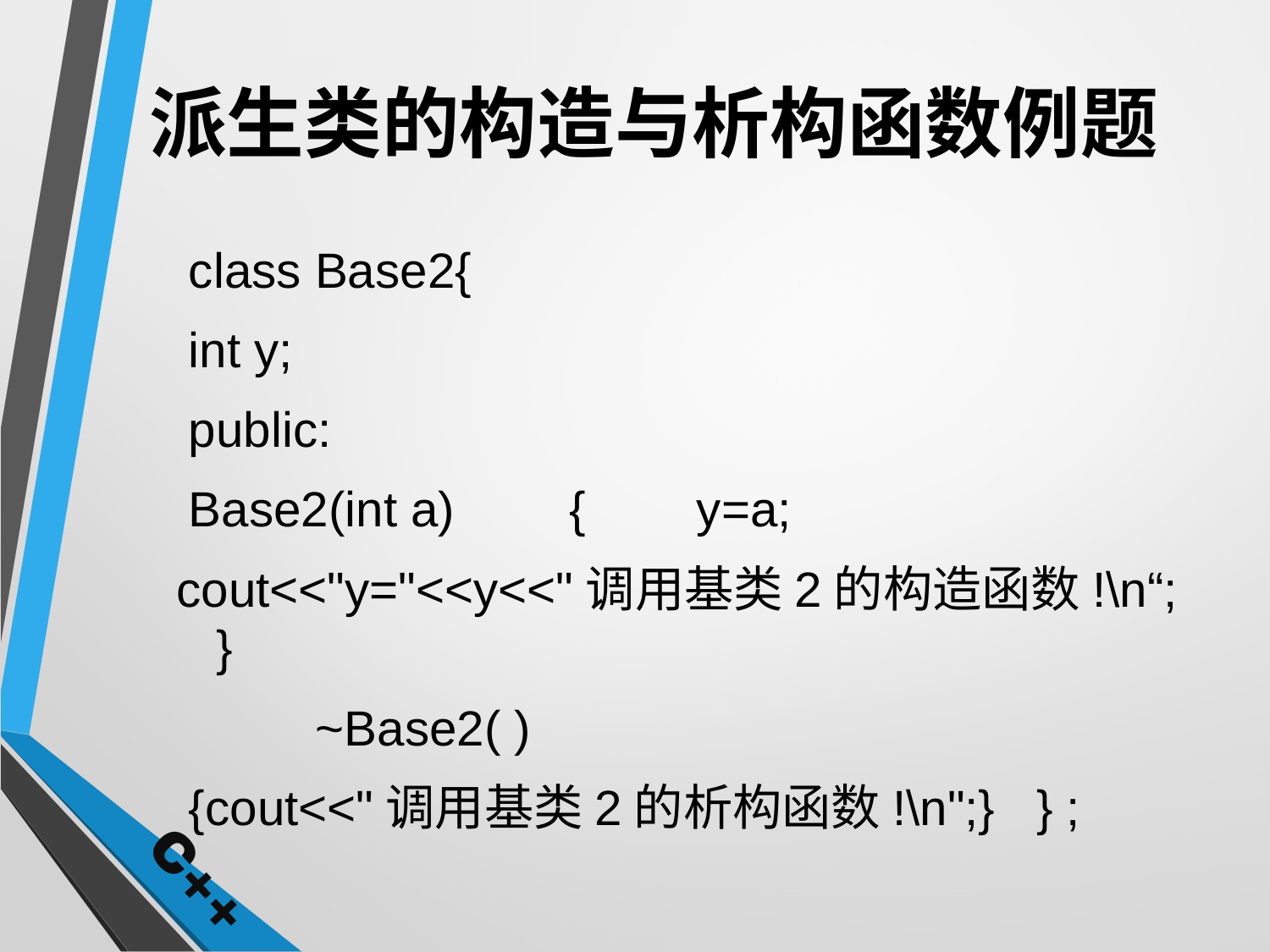

# 派生类的构造与析构函数例题
	class Base2{
	int y;
	public:
	Base2(int a)	{  	y=a;
  cout<<"y="<<y<<"调用基类2的构造函数!\n“;    }
		~Base2( )
	{cout<<"调用基类2的析构函数!\n";}   } ;